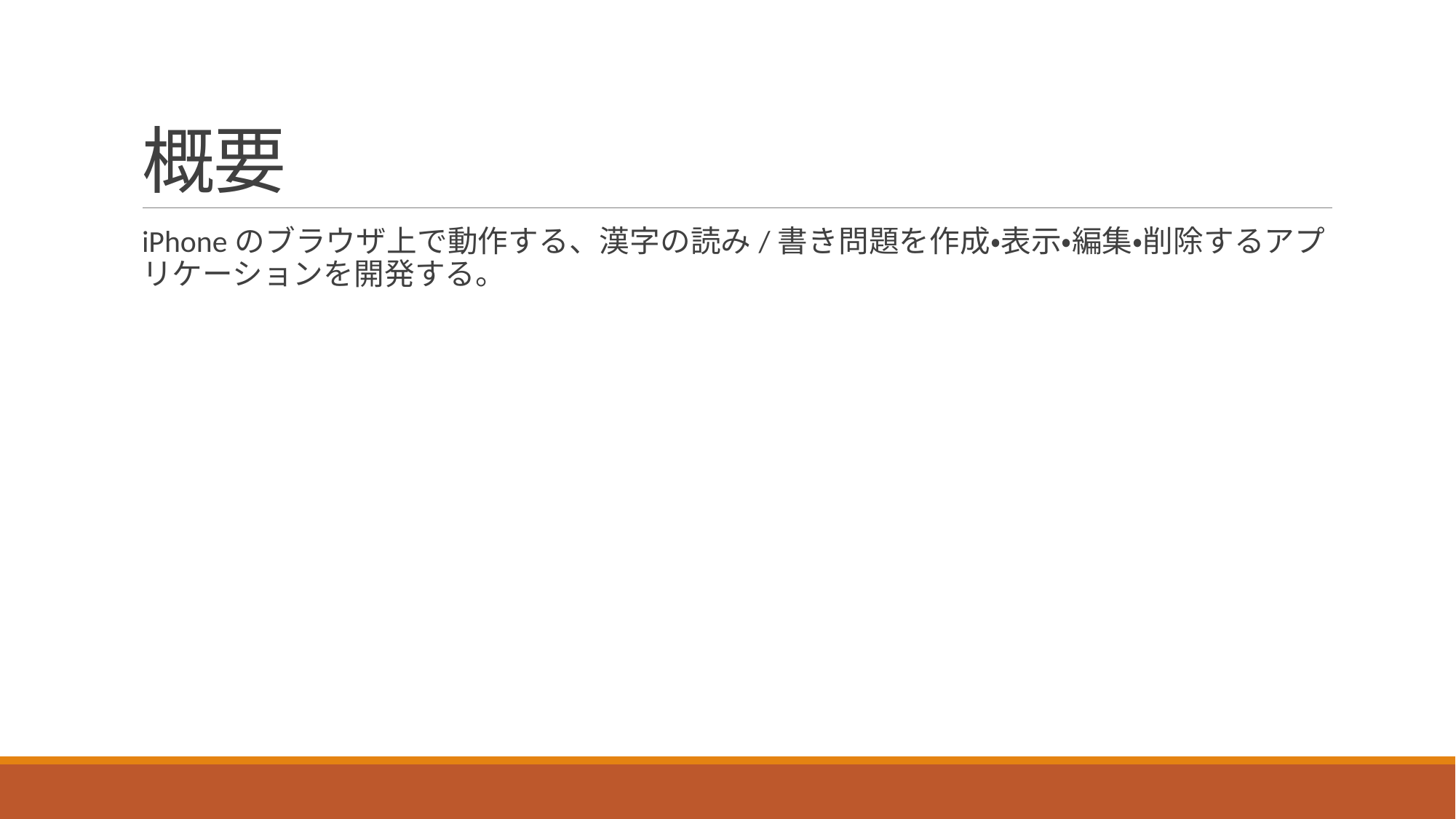

# 概要
iPhoneのブラウザ上で動作する、漢字の読み/書き問題を作成・表示・編集・削除するアプリケーションを開発する。